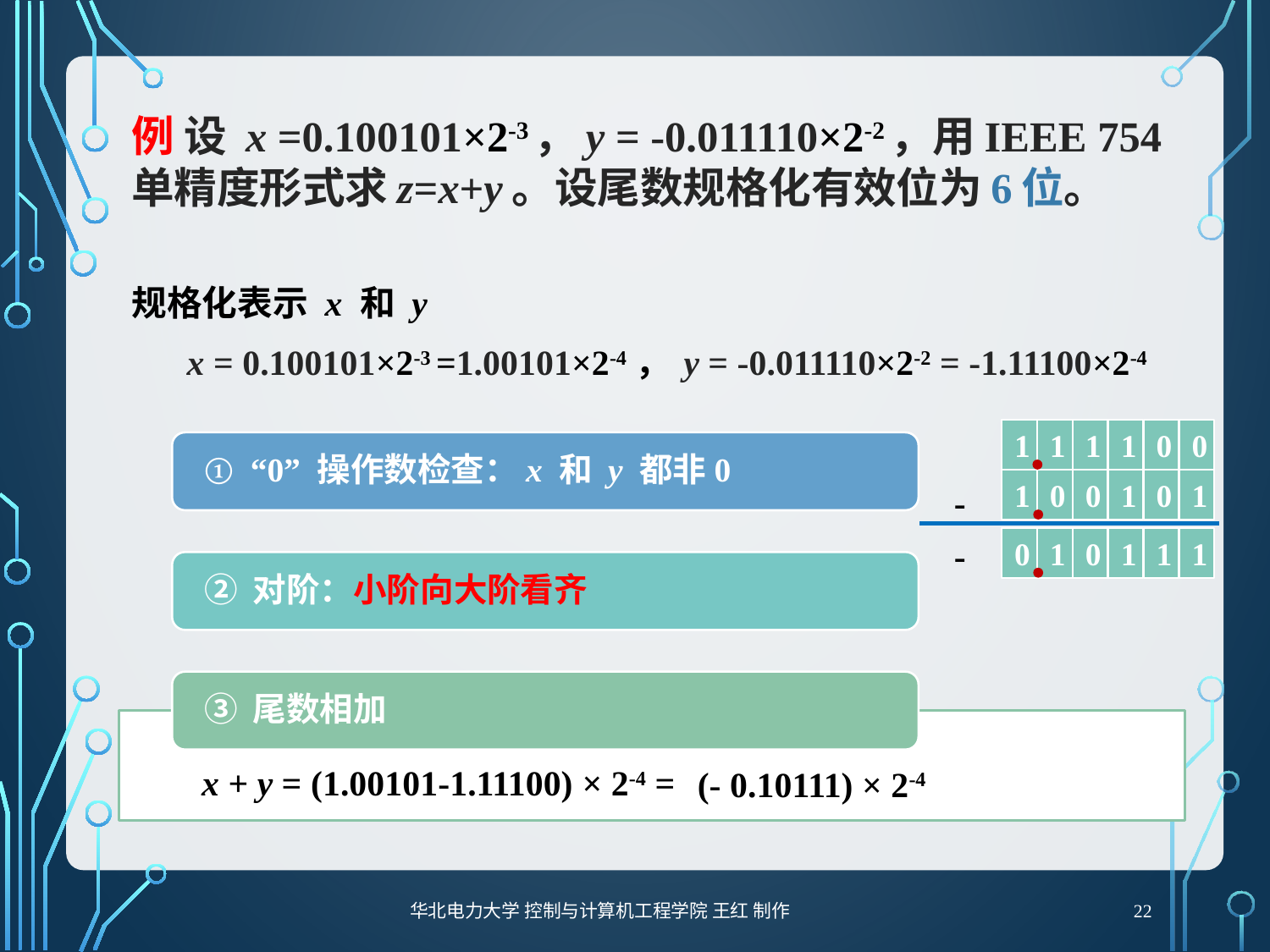

# 例 设 x =0.100101×2-3，y = -0.011110×2-2，用IEEE 754单精度形式求z=x+y。设尾数规格化有效位为6位。
规格化表示 x 和 y
x = 0.100101×2-3 =1.00101×2-4， y = -0.011110×2-2 = -1.11100×2-4
1
1
1
1
0
0

①  “0” 操作数检查：x 和 y 都非0
-
1
0
0
1
0
1

-
0
1
0
1
1
1
② 对阶：小阶向大阶看齐

③ 尾数相加
x + y = (1.00101-1.11100) × 2-4 =
(- 0.10111) × 2-4
22
华北电力大学 控制与计算机工程学院 王红 制作